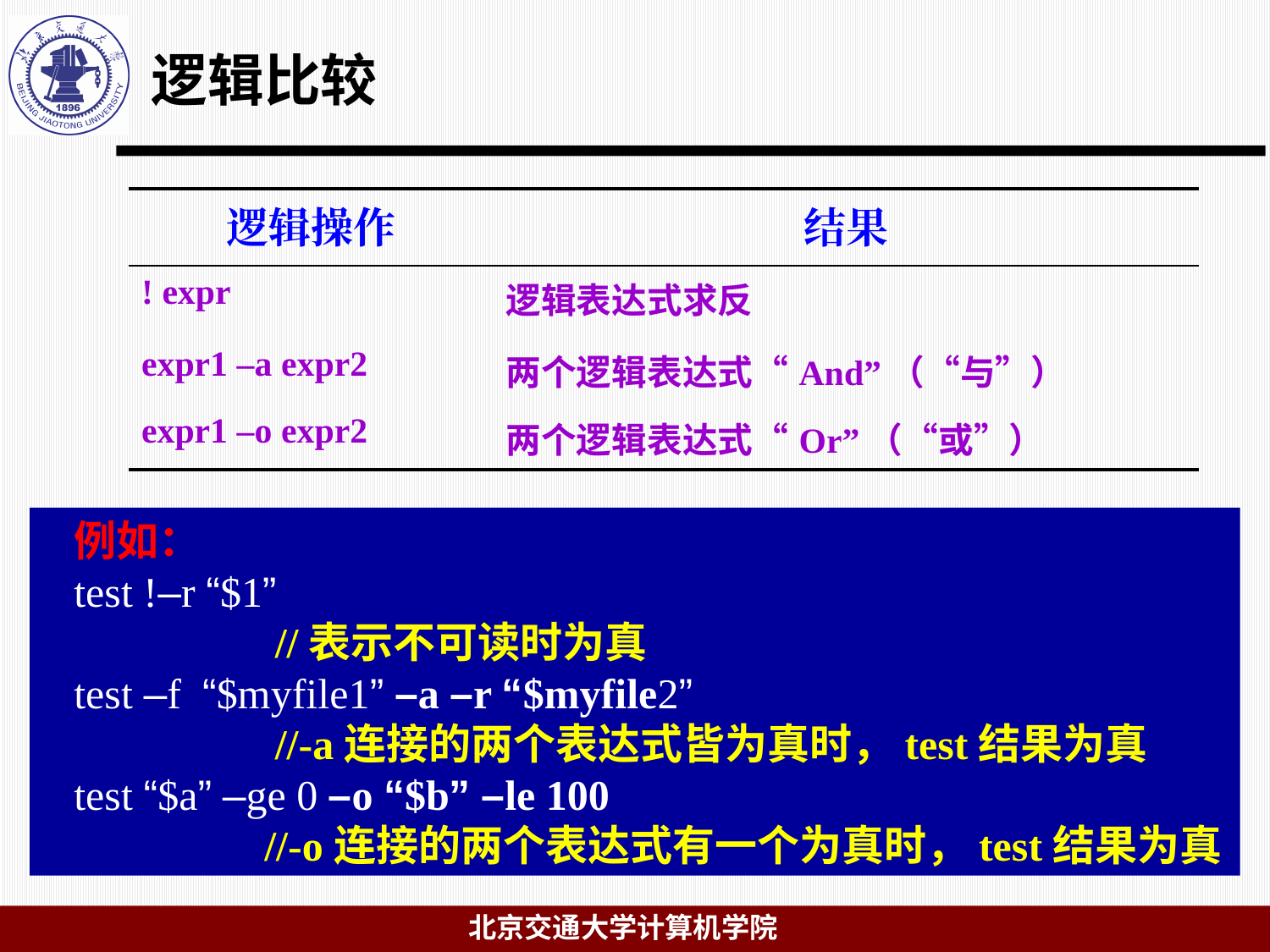

# 逻辑比较
| 逻辑操作 | 结果 |
| --- | --- |
| ! expr | 逻辑表达式求反 |
| expr1 –a expr2 | 两个逻辑表达式“And”（“与”） |
| expr1 –o expr2 | 两个逻辑表达式“Or”（“或”） |
例如：
test !–r “$1”
                   //表示不可读时为真
test –f  “$myfile1” –a –r “$myfile2”
                   //-a连接的两个表达式皆为真时，test结果为真
test “$a” –ge 0 –o “$b” –le 100
                  //-o连接的两个表达式有一个为真时，test结果为真